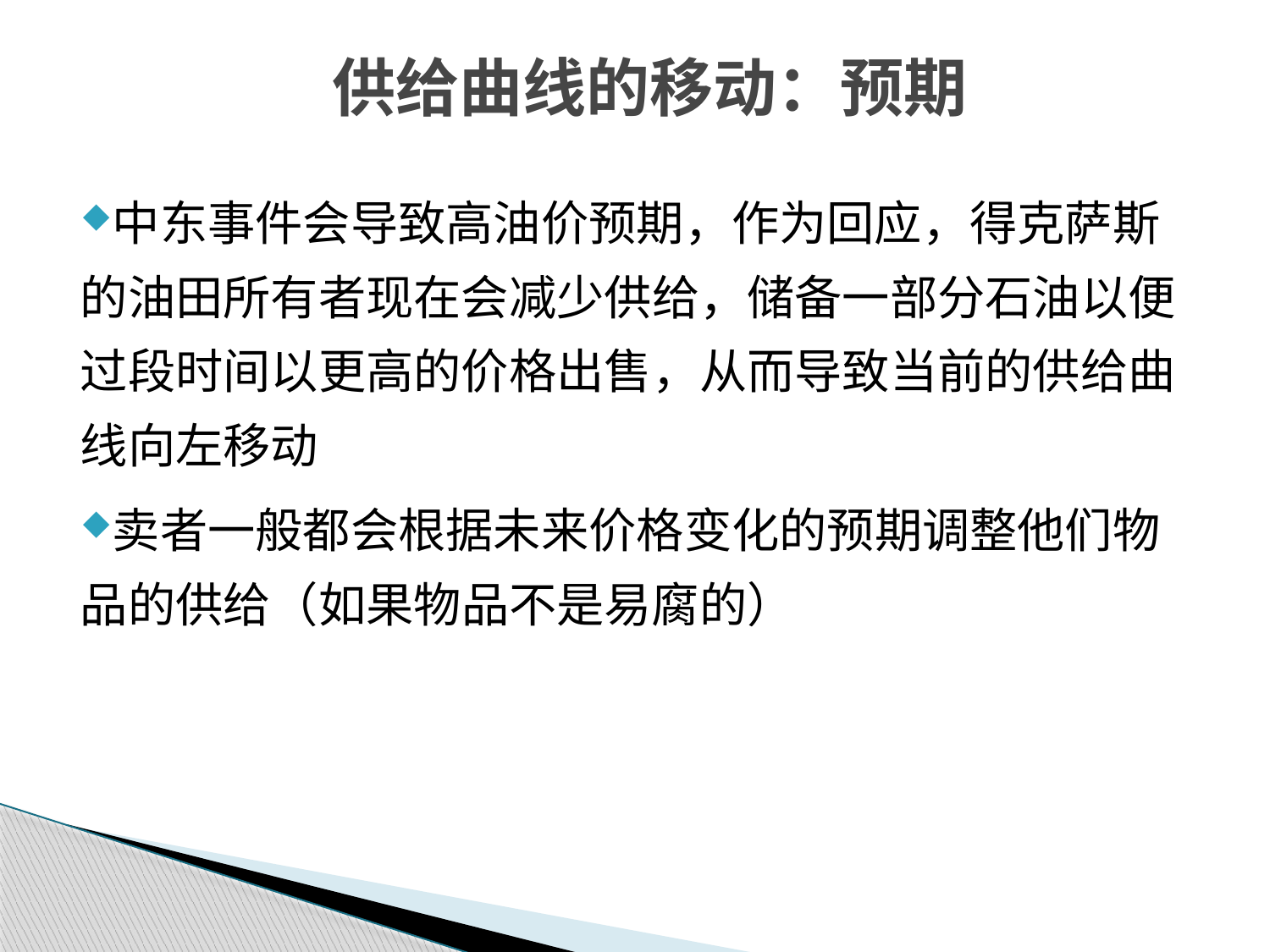

供给曲线的移动：预期
中东事件会导致高油价预期，作为回应，得克萨斯的油田所有者现在会减少供给，储备一部分石油以便过段时间以更高的价格出售，从而导致当前的供给曲线向左移动
卖者一般都会根据未来价格变化的预期调整他们物品的供给（如果物品不是易腐的）